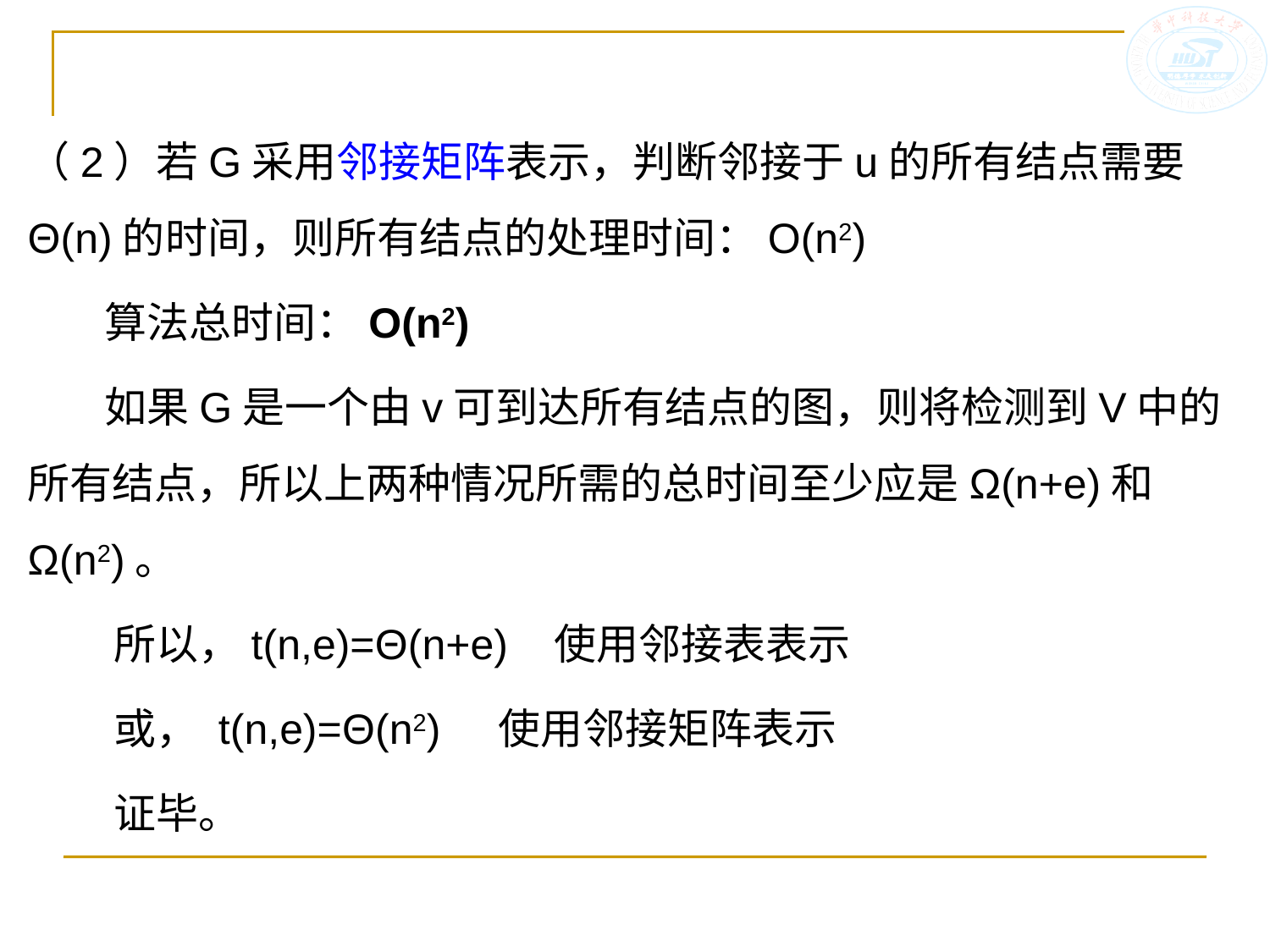

（2）若G采用邻接矩阵表示，判断邻接于u的所有结点需要Θ(n)的时间，则所有结点的处理时间：Ο(n2)
       算法总时间：Ο(n2)
       如果G是一个由v可到达所有结点的图，则将检测到V中的所有结点，所以上两种情况所需的总时间至少应是Ω(n+e)和Ω(n2)。
        所以，t(n,e)=Θ(n+e)   使用邻接表表示
        或， t(n,e)=Θ(n2)    使用邻接矩阵表示
        证毕。